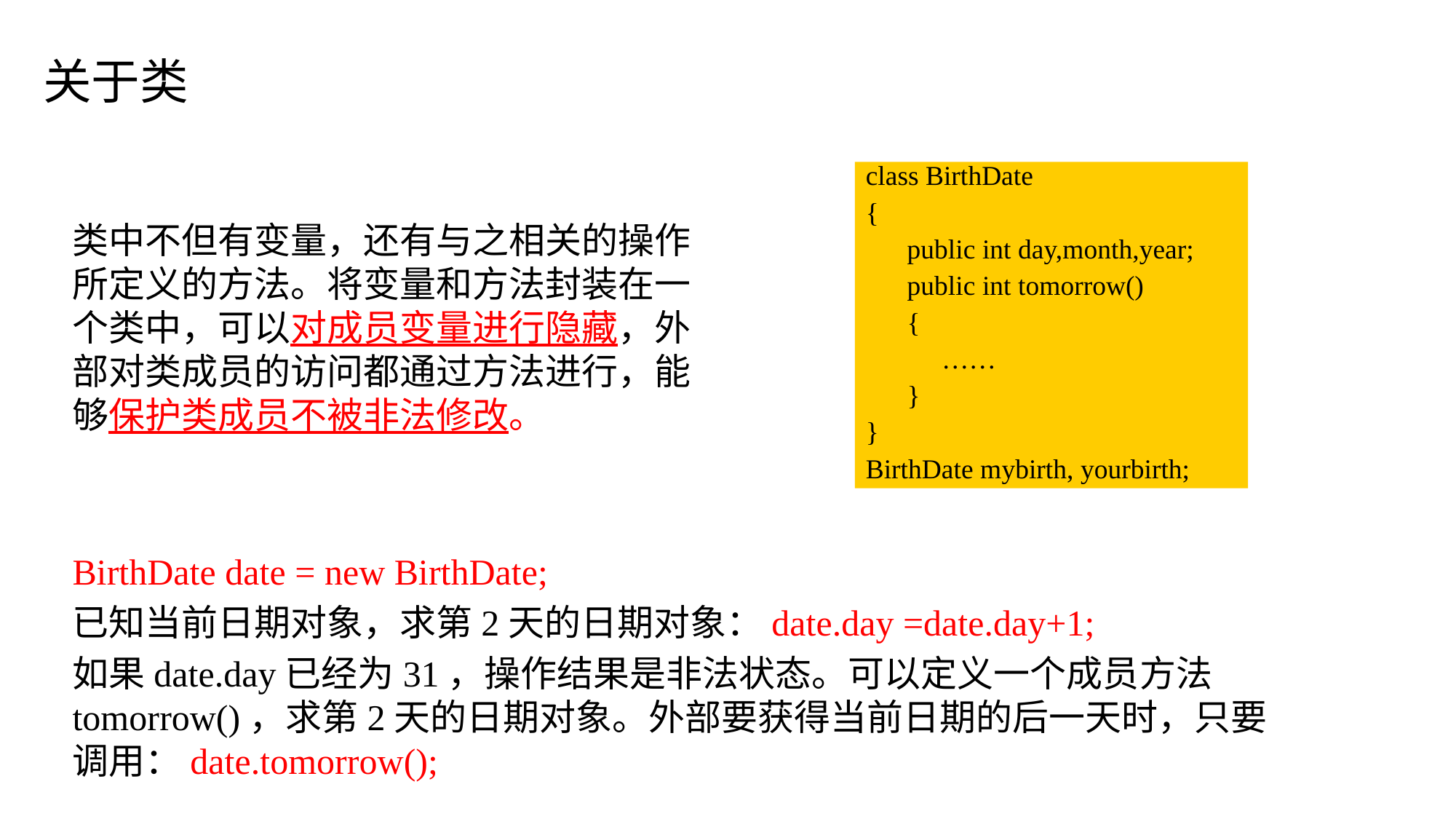

关于类
class BirthDate
{
      public int day,month,year;
      public int tomorrow()
      {
           ……
      }
}
BirthDate mybirth, yourbirth;
类中不但有变量，还有与之相关的操作所定义的方法。将变量和方法封装在一个类中，可以对成员变量进行隐藏，外部对类成员的访问都通过方法进行，能够保护类成员不被非法修改。
BirthDate date = new BirthDate;
已知当前日期对象，求第2天的日期对象：date.day =date.day+1;
如果date.day已经为31，操作结果是非法状态。可以定义一个成员方法tomorrow()，求第2天的日期对象。外部要获得当前日期的后一天时，只要调用：date.tomorrow();